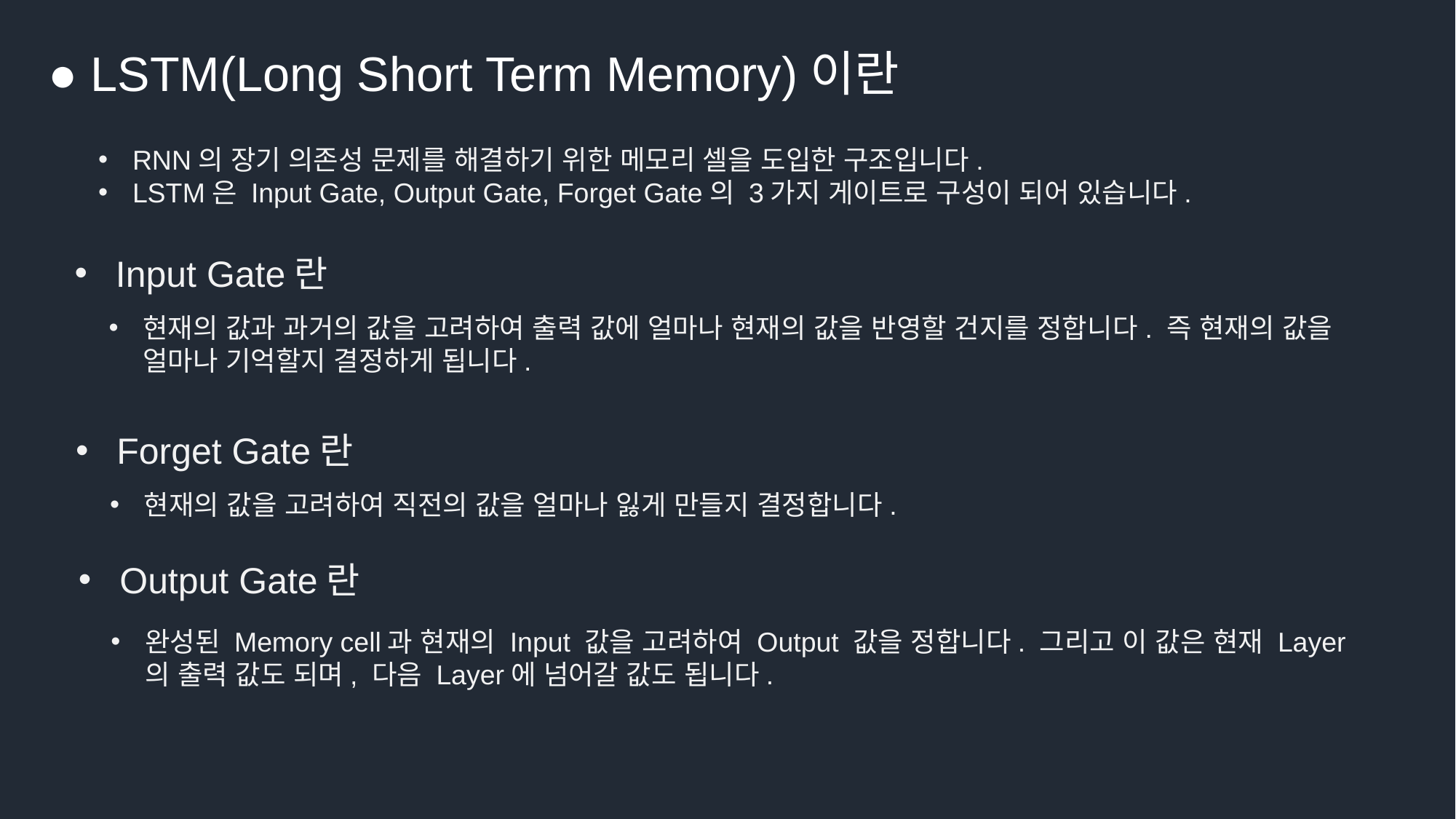

● LSTM(Long Short Term Memory)이란
RNN의 장기 의존성 문제를 해결하기 위한 메모리 셀을 도입한 구조입니다.
LSTM은 Input Gate, Output Gate, Forget Gate의 3가지 게이트로 구성이 되어 있습니다.
Input Gate란
현재의 값과 과거의 값을 고려하여 출력 값에 얼마나 현재의 값을 반영할 건지를 정합니다. 즉 현재의 값을 얼마나 기억할지 결정하게 됩니다.
Forget Gate란
현재의 값을 고려하여 직전의 값을 얼마나 잃게 만들지 결정합니다.
Output Gate란
완성된 Memory cell과 현재의 Input 값을 고려하여 Output 값을 정합니다. 그리고 이 값은 현재 Layer의 출력 값도 되며, 다음 Layer에 넘어갈 값도 됩니다.